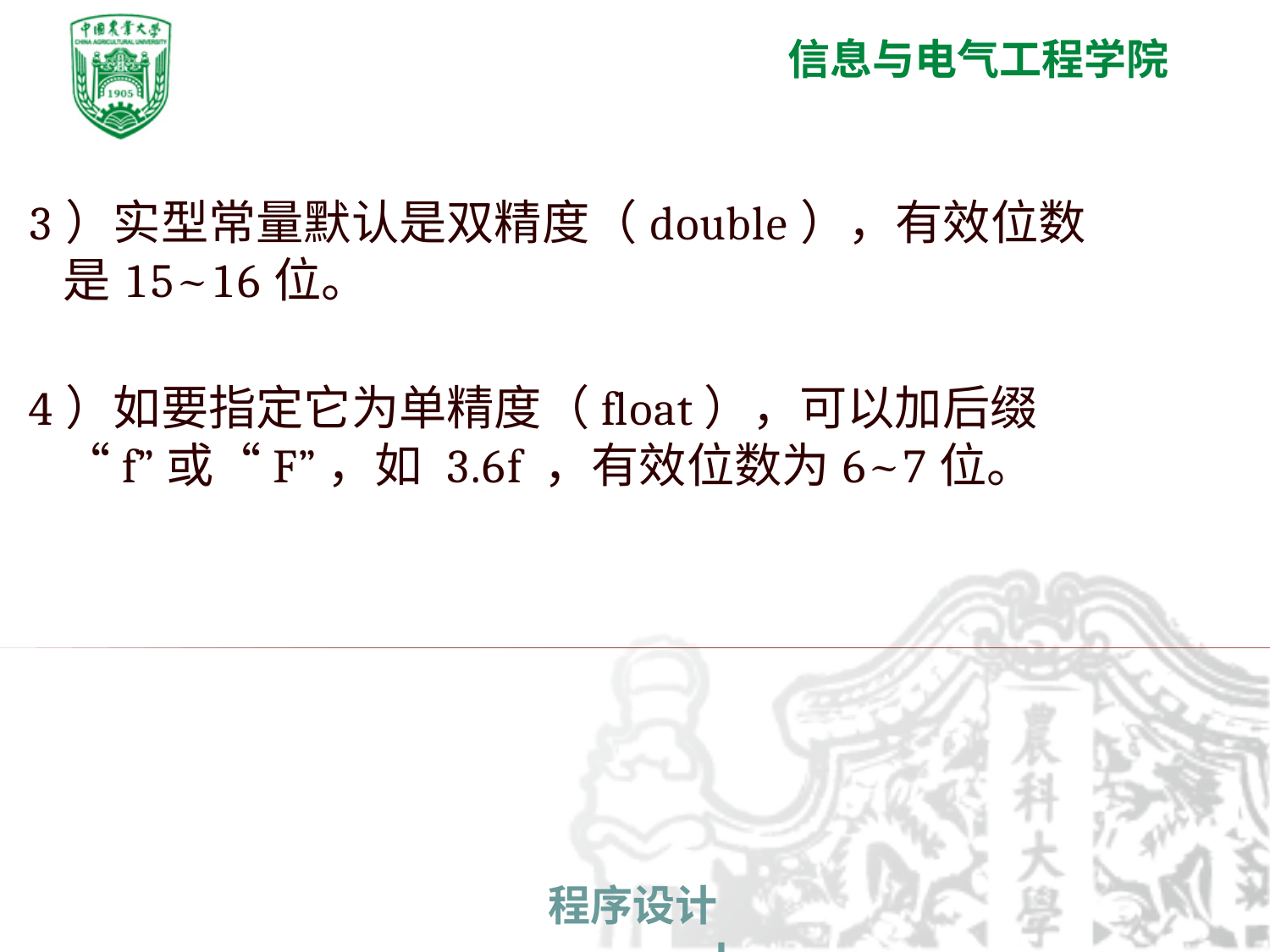

3）实型常量默认是双精度（double），有效位数是15~16位。

4）如要指定它为单精度（float），可以加后缀“f”或“F”，如 3.6f ，有效位数为6~7位。